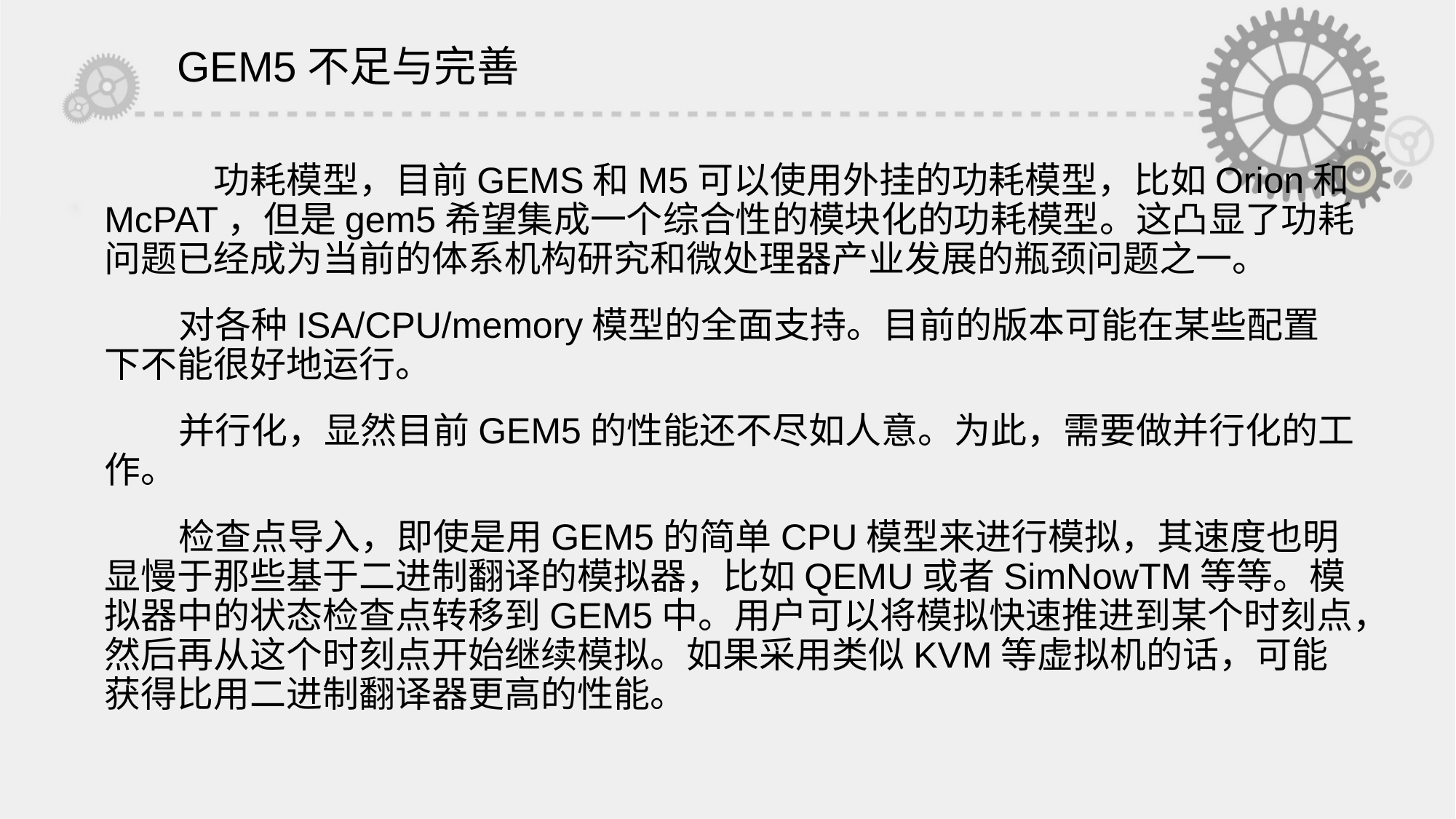

# GEM5不足与完善
	功耗模型，目前GEMS和M5可以使用外挂的功耗模型，比如Orion和McPAT，但是gem5希望集成一个综合性的模块化的功耗模型。这凸显了功耗问题已经成为当前的体系机构研究和微处理器产业发展的瓶颈问题之一。
        对各种ISA/CPU/memory模型的全面支持。目前的版本可能在某些配置下不能很好地运行。
        并行化，显然目前GEM5的性能还不尽如人意。为此，需要做并行化的工作。
        检查点导入，即使是用GEM5的简单CPU模型来进行模拟，其速度也明显慢于那些基于二进制翻译的模拟器，比如QEMU或者SimNowTM等等。模拟器中的状态检查点转移到GEM5中。用户可以将模拟快速推进到某个时刻点，然后再从这个时刻点开始继续模拟。如果采用类似KVM等虚拟机的话，可能获得比用二进制翻译器更高的性能。